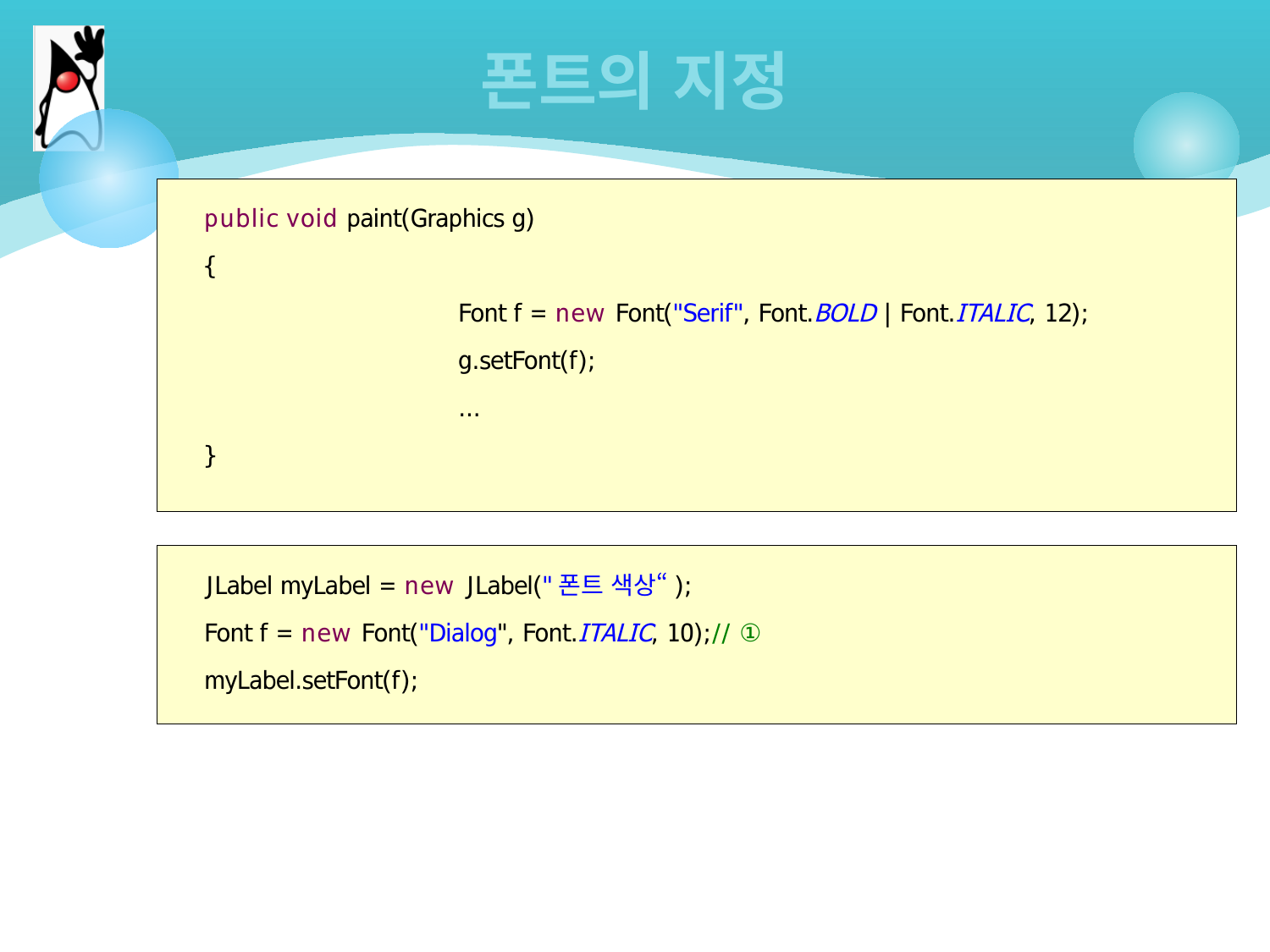

# 폰트의 지정
public void paint(Graphics g)
{
		Font f = new Font("Serif", Font.BOLD | Font.ITALIC, 12);
		g.setFont(f);
		...
}
JLabel myLabel = new JLabel("폰트 색상“);
Font f = new Font("Dialog", Font.ITALIC, 10);	// ①
myLabel.setFont(f);